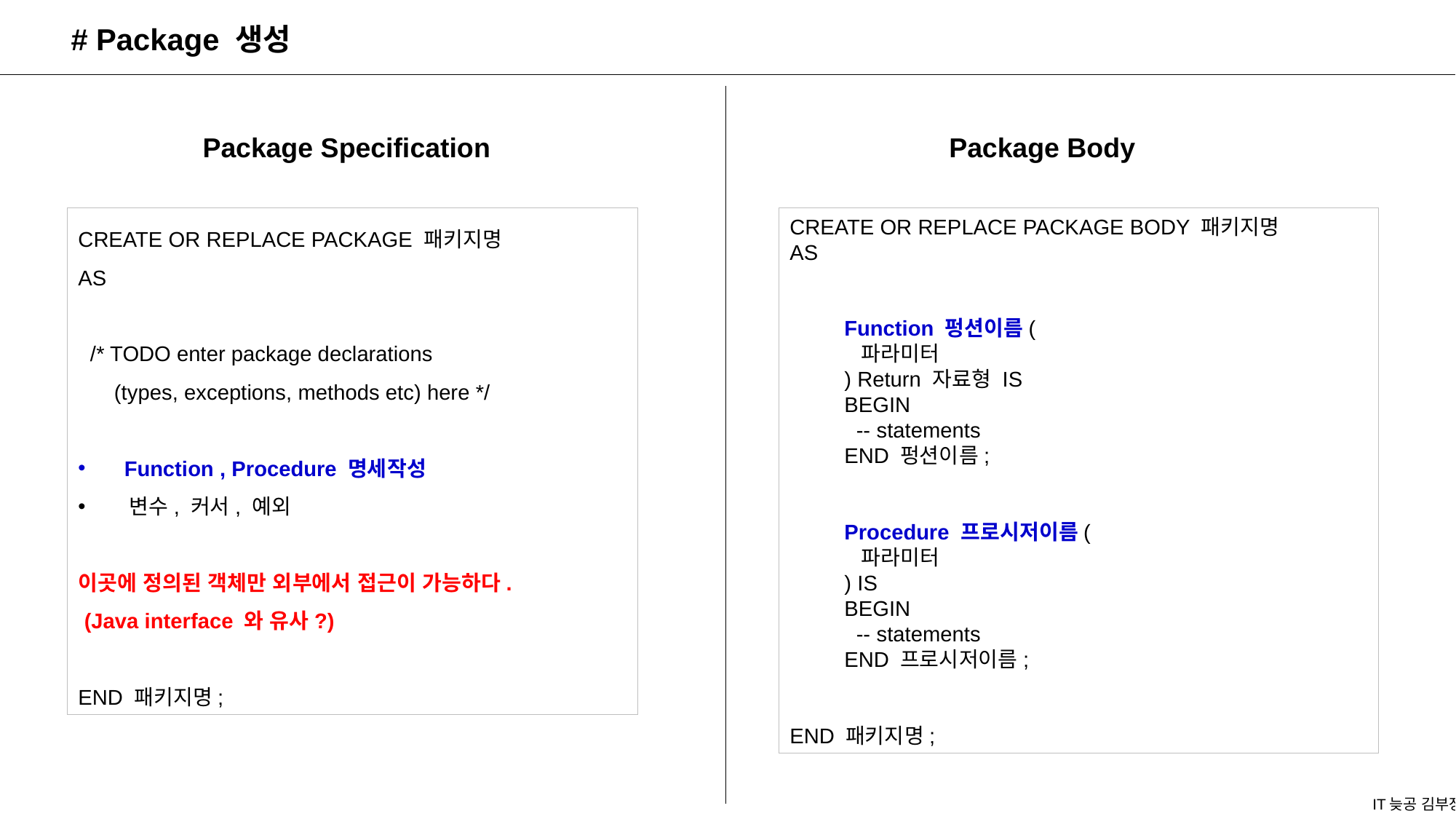

# Package 생성
Package Specification
Package Body
CREATE OR REPLACE PACKAGE 패키지명
AS

  /* TODO enter package declarations
      (types, exceptions, methods etc) here */

  Function , Procedure 명세작성
  변수, 커서, 예외

이곳에 정의된 객체만 외부에서 접근이 가능하다.
 (Java interface 와 유사?)

END 패키지명;
CREATE OR REPLACE PACKAGE BODY 패키지명
AS

Function 펑션이름(
  파라미터
) Return 자료형 IS
BEGIN
  -- statements
END 펑션이름;

Procedure 프로시저이름(
  파라미터
) IS
BEGIN
  -- statements
END 프로시저이름;

END 패키지명;
IT늦공 김부장